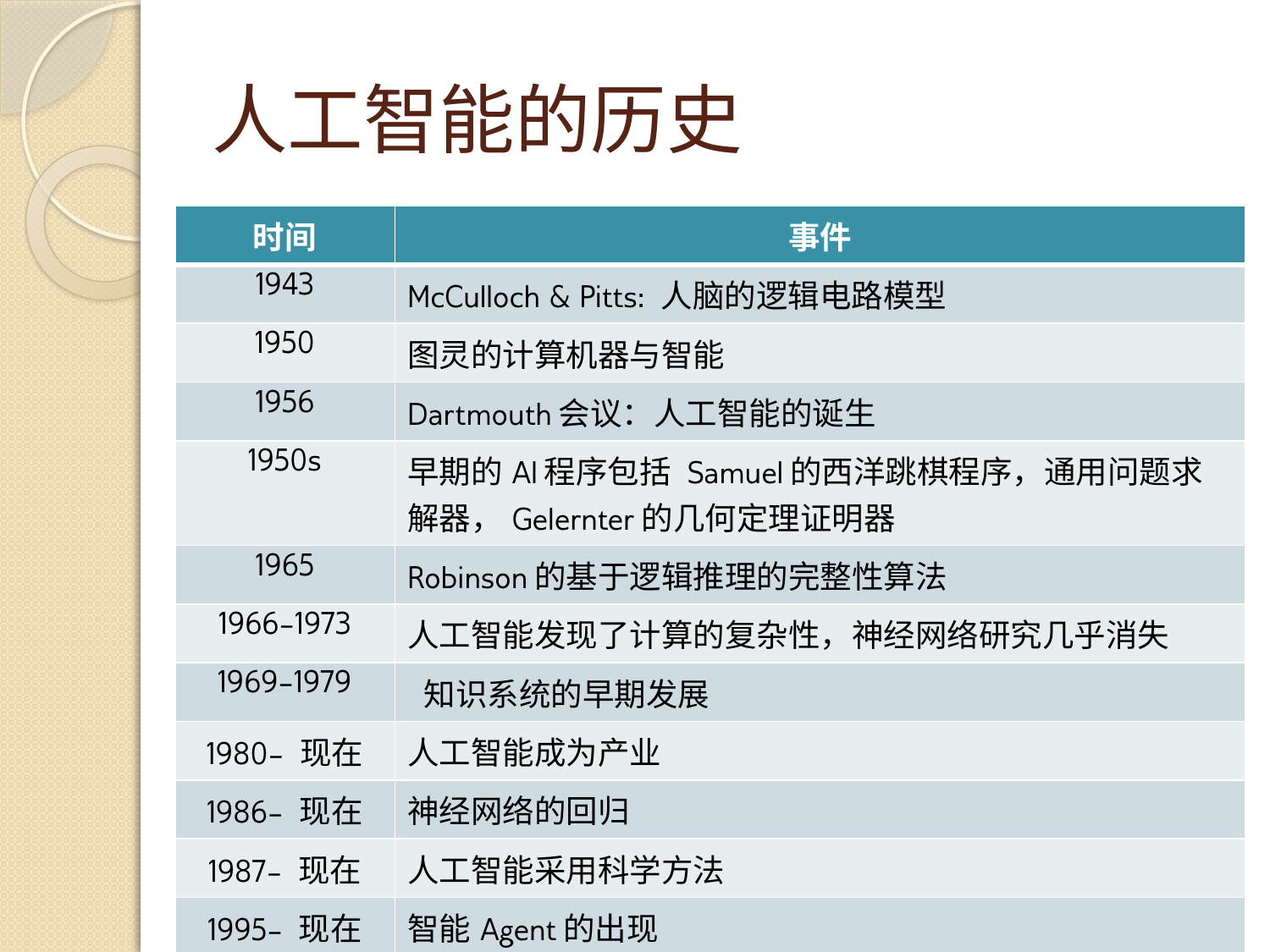

# 人工智能的历史
| 时间 | 事件 |
| --- | --- |
| 1943 | McCulloch & Pitts: 人脑的逻辑电路模型 |
| 1950 | 图灵的计算机器与智能 |
| 1956 | Dartmouth会议：人工智能的诞生 |
| 1950s | 早期的AI程序包括 Samuel的西洋跳棋程序，通用问题求解器，Gelernter的几何定理证明器 |
| 1965 | Robinson的基于逻辑推理的完整性算法 |
| 1966–1973 | 人工智能发现了计算的复杂性，神经网络研究几乎消失 |
| 1969–1979 | 知识系统的早期发展 |
| 1980– 现在 | 人工智能成为产业 |
| 1986– 现在 | 神经网络的回归 |
| 1987– 现在 | 人工智能采用科学方法 |
| 1995– 现在 | 智能Agent的出现 |
| 2001– 现在 | 极大数据集的可用性 |